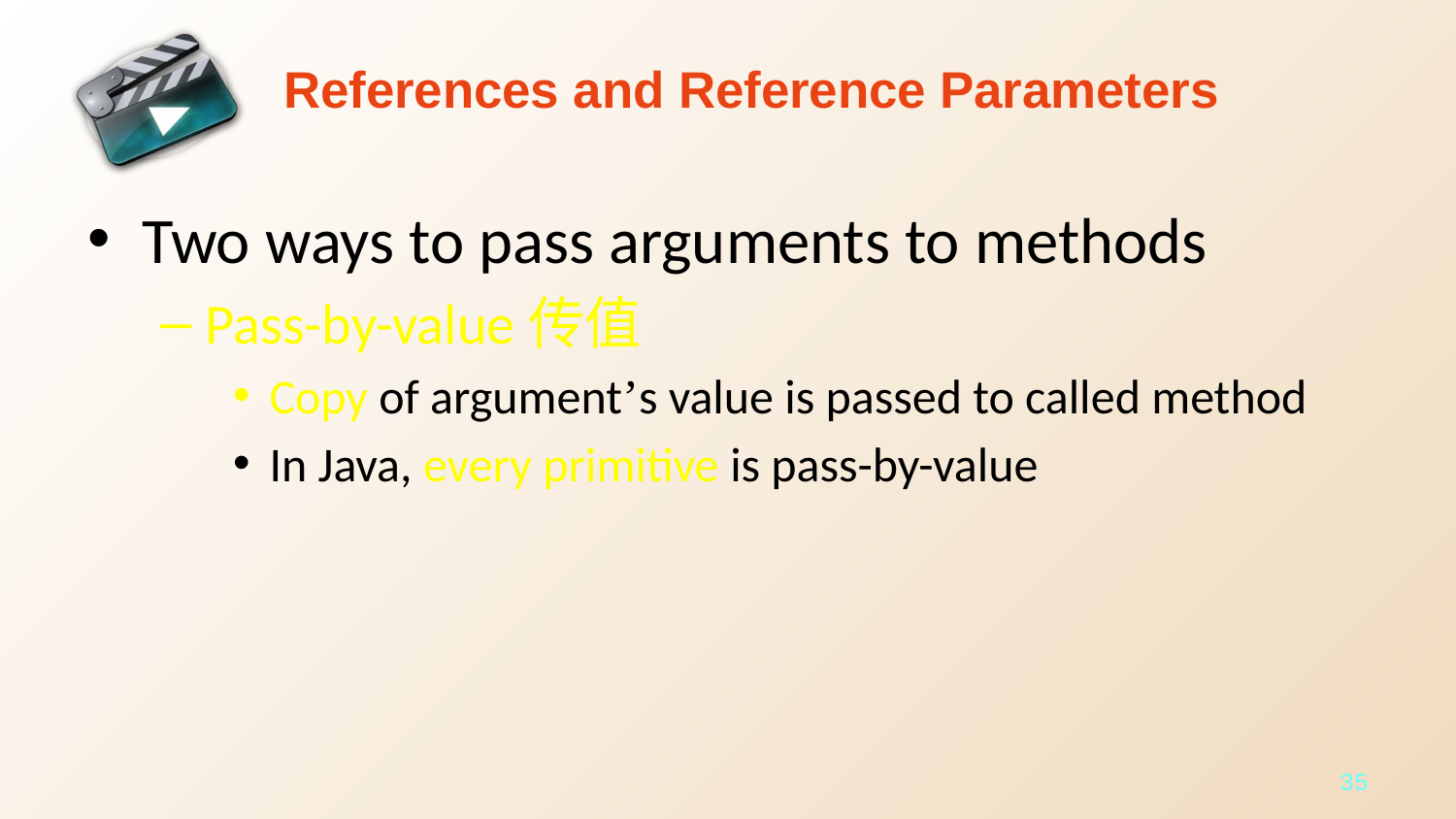

# References and Reference Parameters
Two ways to pass arguments to methods
Pass-by-value传值
Copy of argument’s value is passed to called method
In Java, every primitive is pass-by-value

35